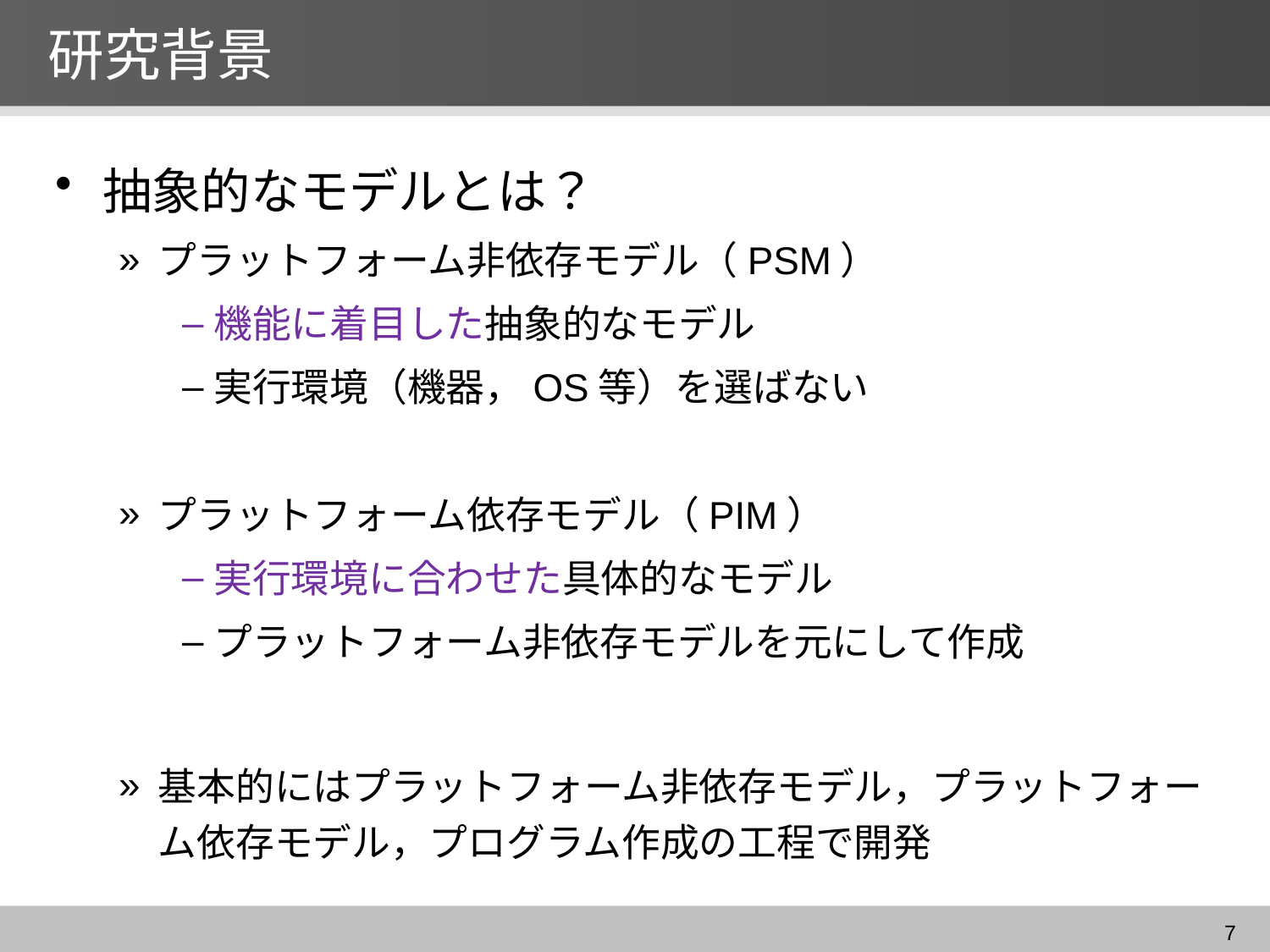

# 研究背景
抽象的なモデルとは？
プラットフォーム非依存モデル（PSM）
機能に着目した抽象的なモデル
実行環境（機器，OS等）を選ばない

プラットフォーム依存モデル（PIM）
実行環境に合わせた具体的なモデル
プラットフォーム非依存モデルを元にして作成

基本的にはプラットフォーム非依存モデル，プラットフォーム依存モデル，プログラム作成の工程で開発

7